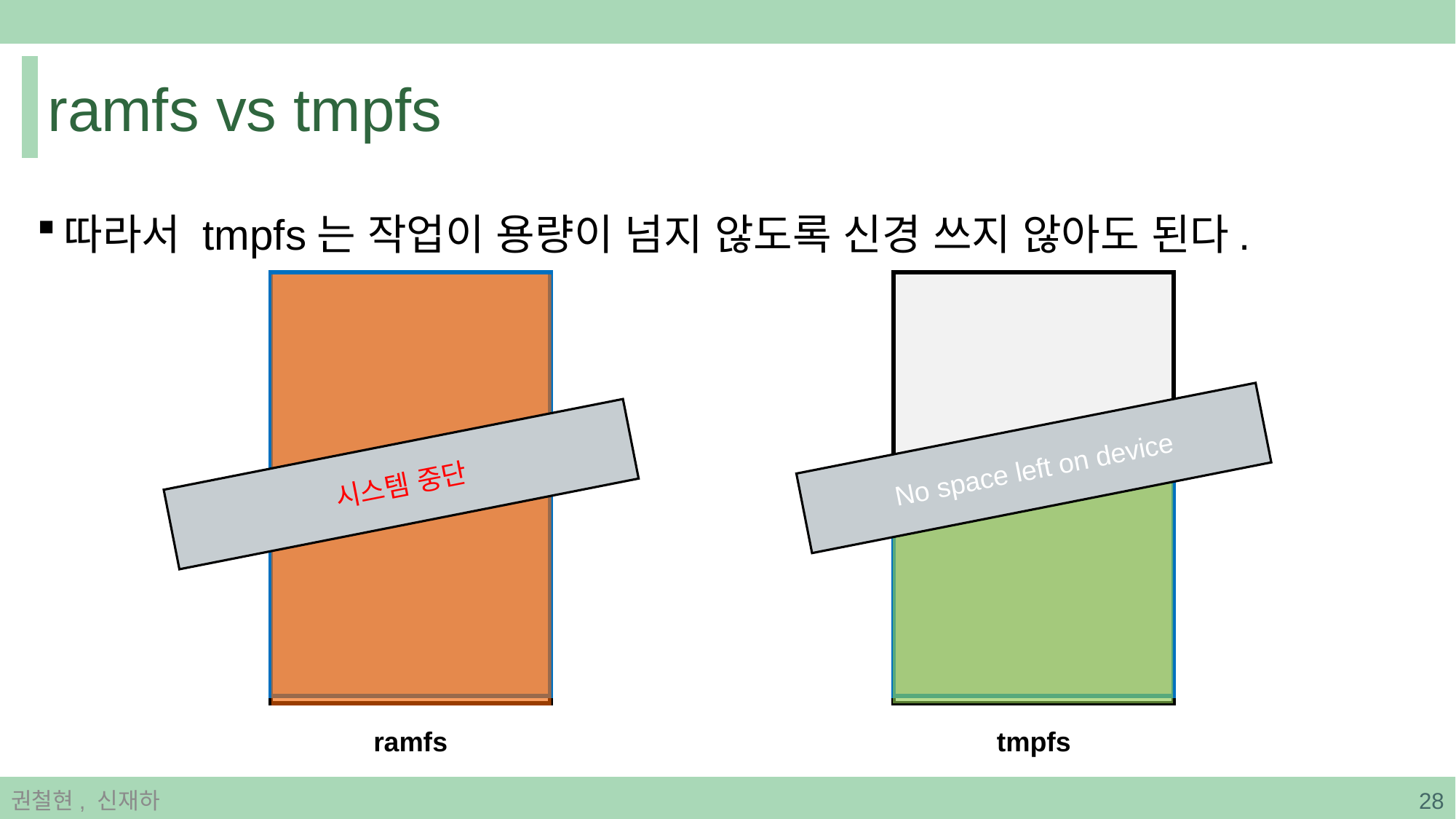

# ramfs vs tmpfs
따라서 tmpfs는 작업이 용량이 넘지 않도록 신경 쓰지 않아도 된다.

No space left on device
시스템 중단

ramfs
tmpfs
권철현, 신재하
28